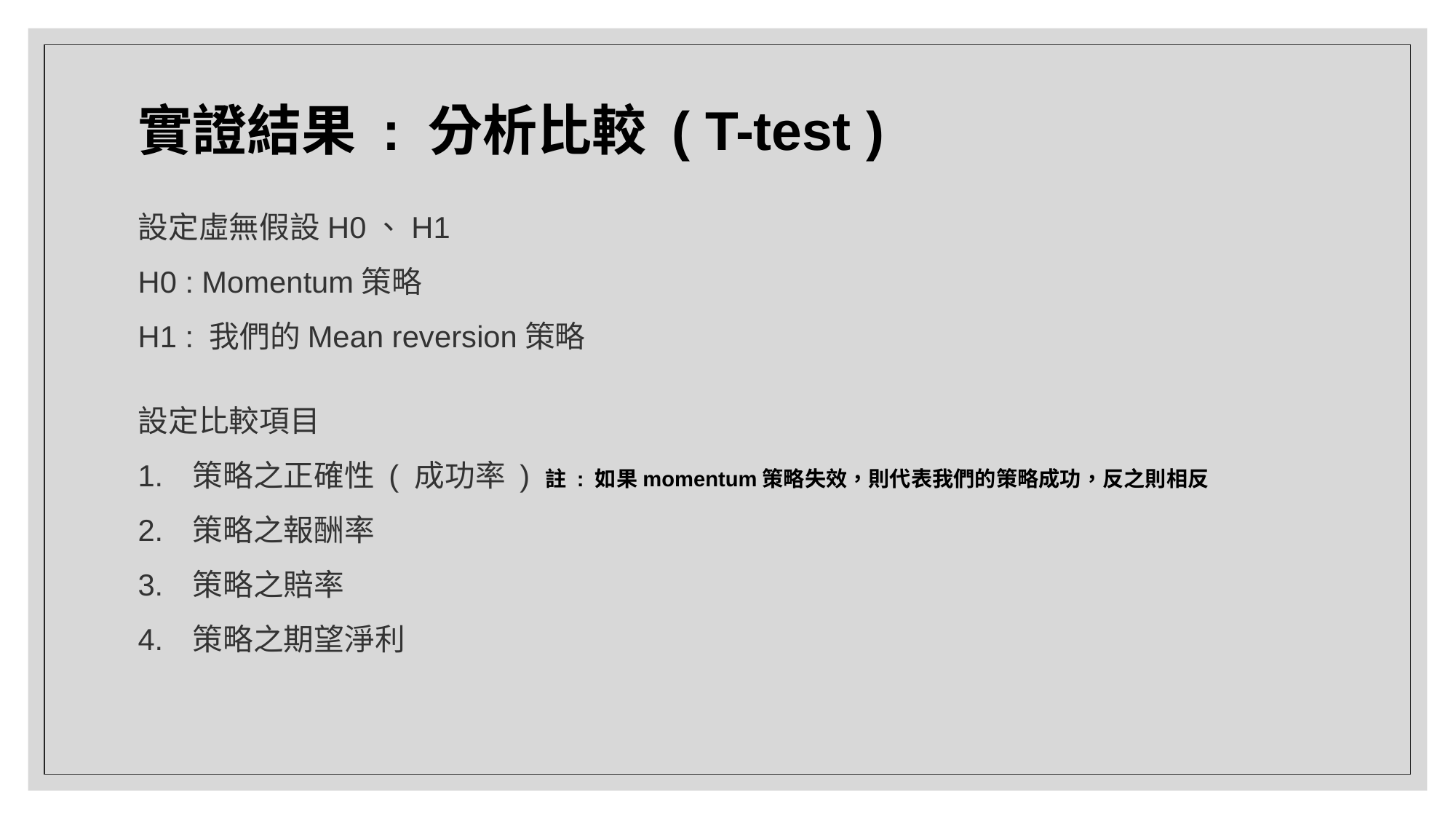

# 實證結果 : 分析比較 ( T-test )
設定虛無假設H0、H1
H0 : Momentum策略
H1 : 我們的Mean reversion策略
設定比較項目
策略之正確性 ( 成功率 ) 註 : 如果momentum策略失效，則代表我們的策略成功，反之則相反
策略之報酬率
策略之賠率
策略之期望淨利